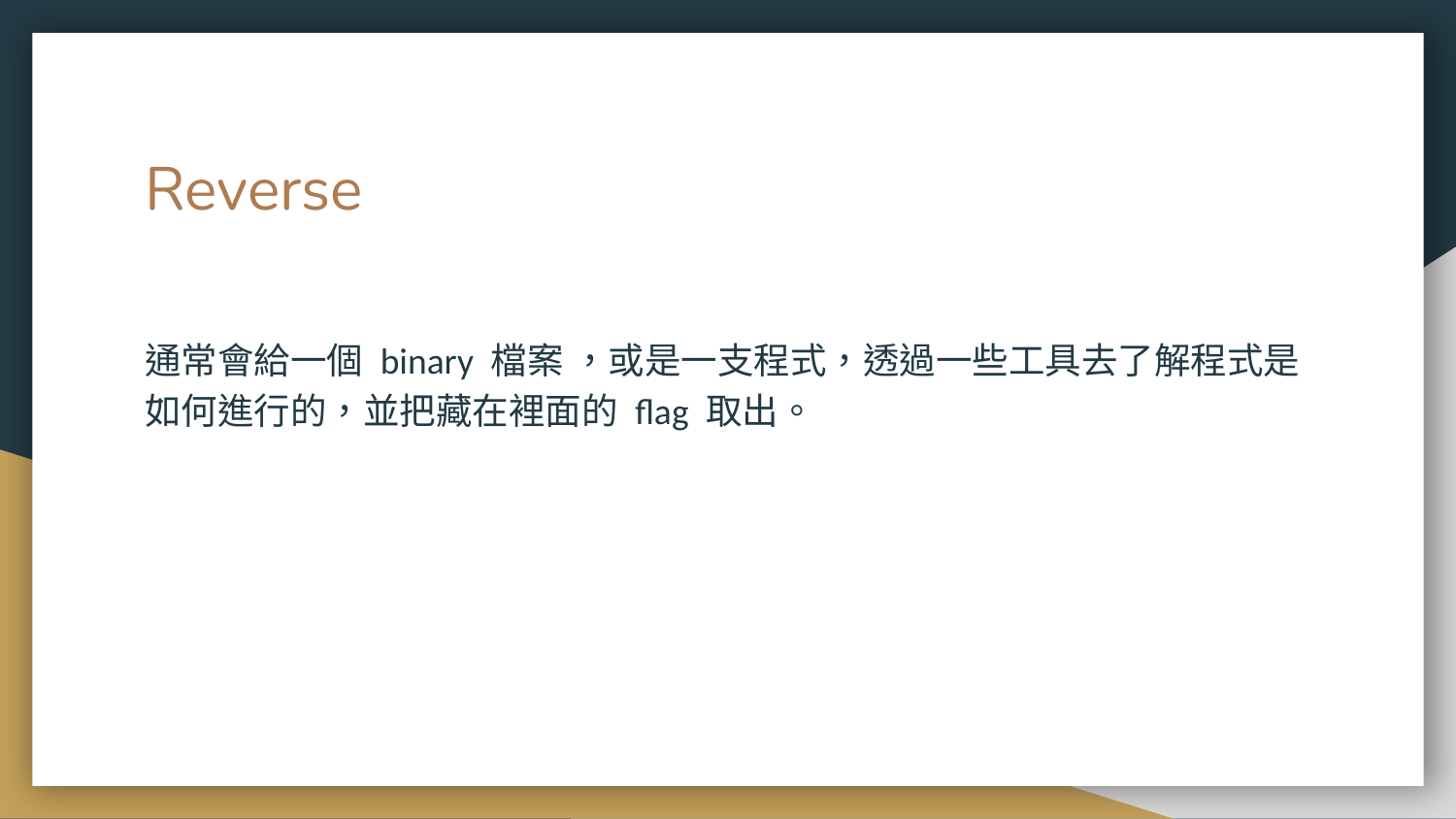

# Reverse
通常會給一個 binary 檔案 ，或是一支程式，透過一些工具去了解程式是如何進行的，並把藏在裡面的 flag 取出。